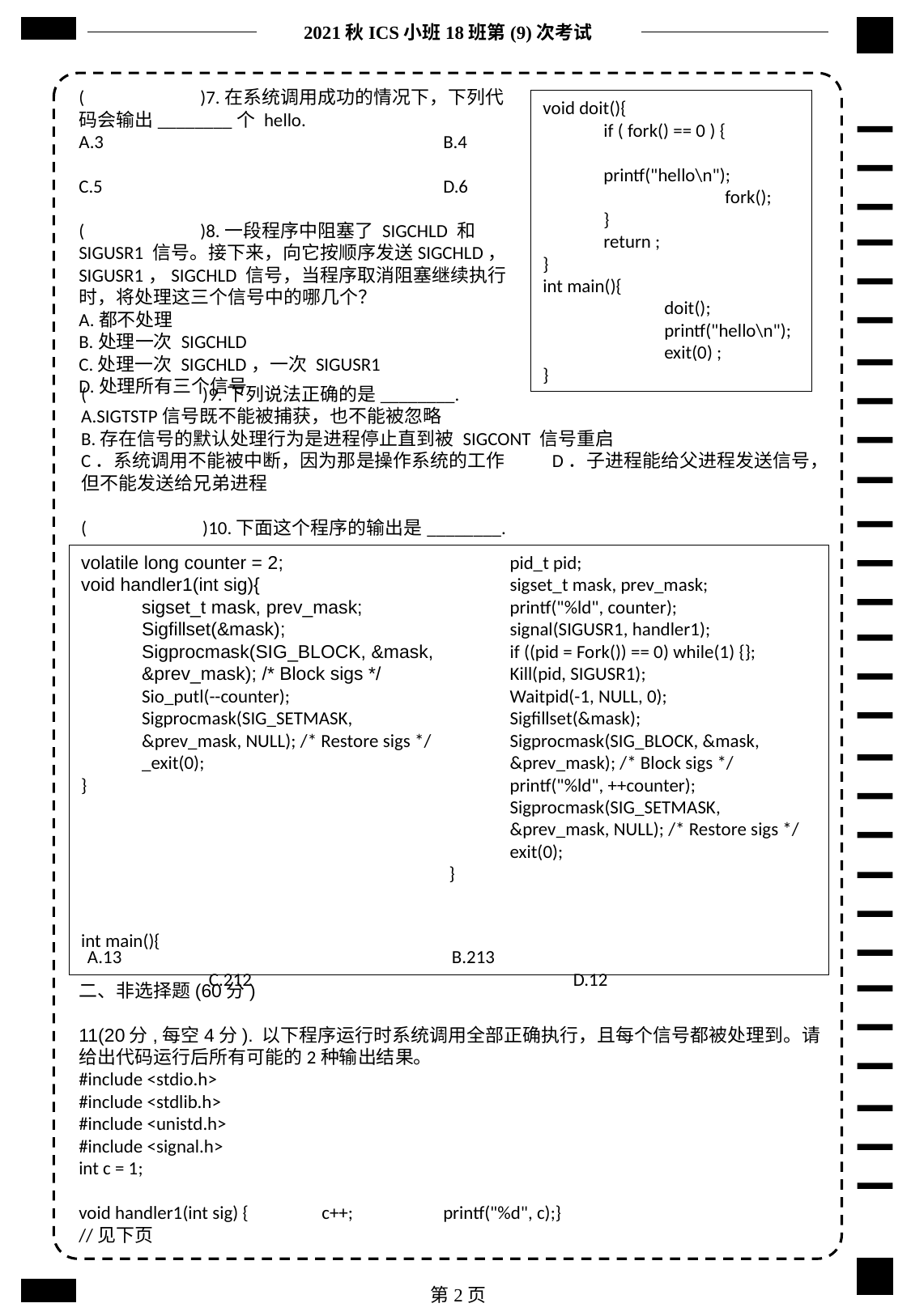

2021秋ICS小班18班第(9)次考试

(	)7.在系统调用成功的情况下，下列代码会输出________个 hello.
A.3			B.4
C.5			D.6

(	)8.一段程序中阻塞了 SIGCHLD 和 SIGUSR1 信号。接下来，向它按顺序发送SIGCHLD，SIGUSR1，SIGCHLD 信号，当程序取消阻塞继续执行时，将处理这三个信号中的哪几个？
A.都不处理
B.处理一次 SIGCHLD
C.处理一次 SIGCHLD，一次 SIGUSR1
D.处理所有三个信号

void doit(){
if ( fork() == 0 ) {
	printf("hello\n");
	fork();
}
return ;
}
int main(){
	doit();
	printf("hello\n");
	exit(0) ;
}

(	)9.下列说法正确的是________.
A.SIGTSTP信号既不能被捕获，也不能被忽略
B.存在信号的默认处理行为是进程停止直到被 SIGCONT 信号重启
C．系统调用不能被中断，因为那是操作系统的工作          D．子进程能给父进程发送信号，但不能发送给兄弟进程

(	)10.下面这个程序的输出是________.
volatile long counter = 2;
void handler1(int sig){
sigset_t mask, prev_mask;
Sigfillset(&mask);
Sigprocmask(SIG_BLOCK, &mask, &prev_mask); /* Block sigs */
Sio_putl(--counter);
Sigprocmask(SIG_SETMASK, &prev_mask, NULL); /* Restore sigs */
_exit(0);
}

int main(){
pid_t pid;
sigset_t mask, prev_mask;
printf("%ld", counter);
signal(SIGUSR1, handler1);
if ((pid = Fork()) == 0) while(1) {};
Kill(pid, SIGUSR1);
Waitpid(-1, NULL, 0);
Sigfillset(&mask);
Sigprocmask(SIG_BLOCK, &mask, &prev_mask); /* Block sigs */
printf("%ld", ++counter);
Sigprocmask(SIG_SETMASK, &prev_mask, NULL); /* Restore sigs */
exit(0);
}
A.13			B.213			C.212			D.12
二、非选择题(60分)

11(20分,每空4分). 以下程序运行时系统调用全部正确执行，且每个信号都被处理到。请给出代码运行后所有可能的2种输出结果。
#include <stdio.h>
#include <stdlib.h>
#include <unistd.h>
#include <signal.h>
int c = 1;

void handler1(int sig) { 	c++;	printf("%d", c);}
//见下页

第2页